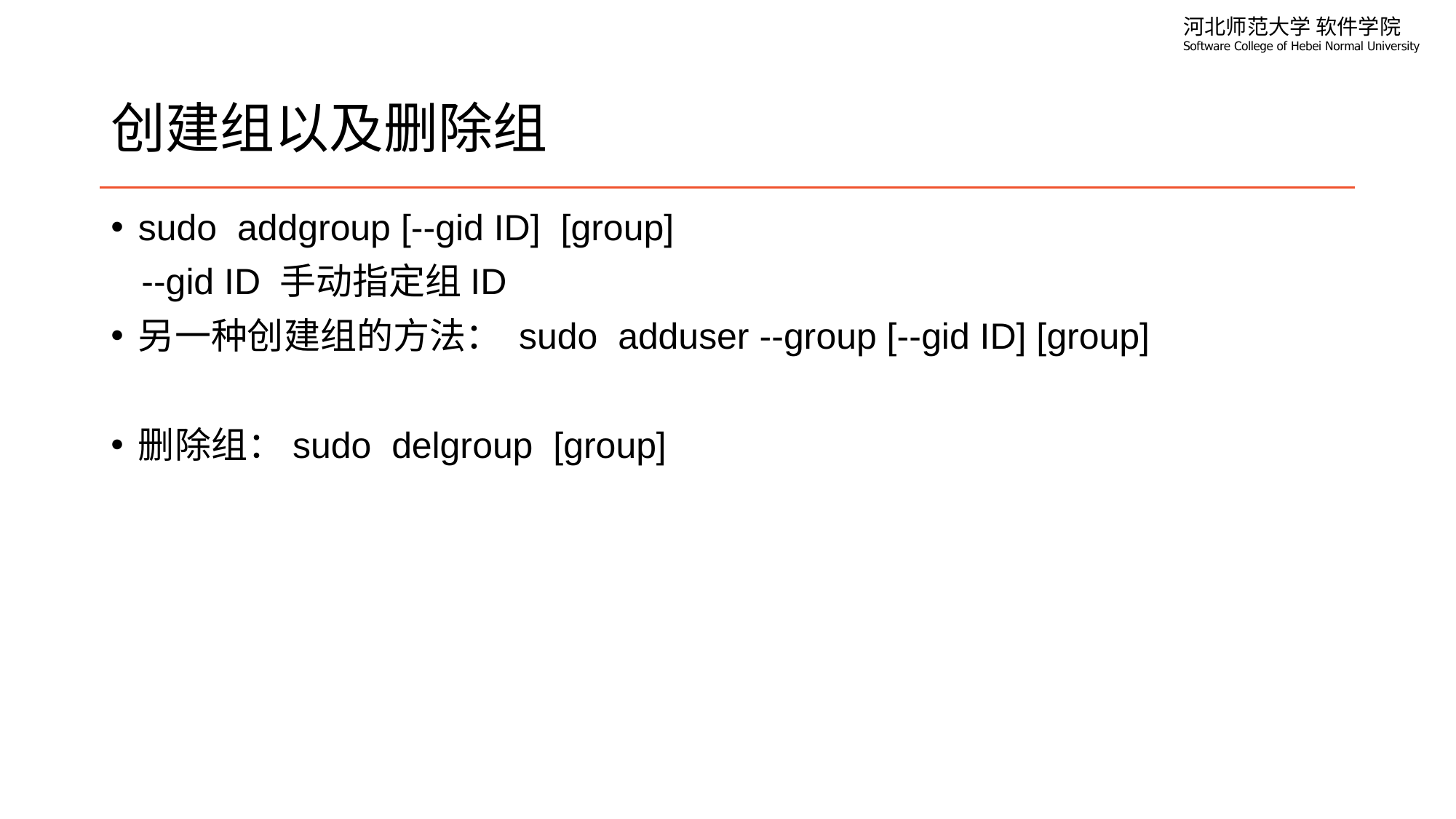

# 创建组以及删除组
sudo  addgroup [--gid ID]  [group]
   --gid ID 手动指定组ID
另一种创建组的方法： sudo  adduser --group [--gid ID] [group]

删除组：sudo  delgroup  [group]